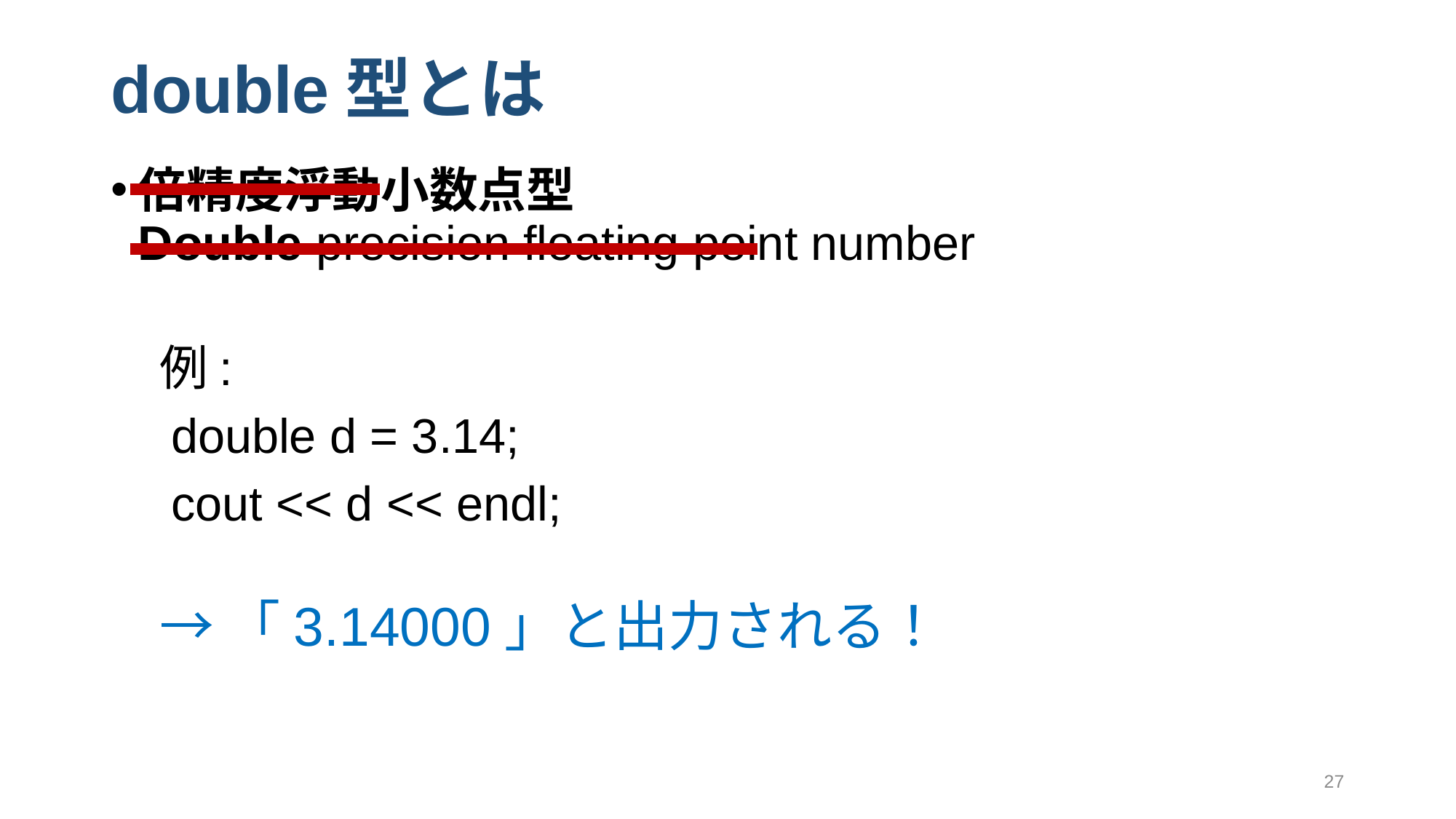

# double型とは
倍精度浮動小数点型
Double precision floating point number
　例:
　double d = 3.14;
　cout << d << endl;
　→ 「3.14000」と出力される！
27